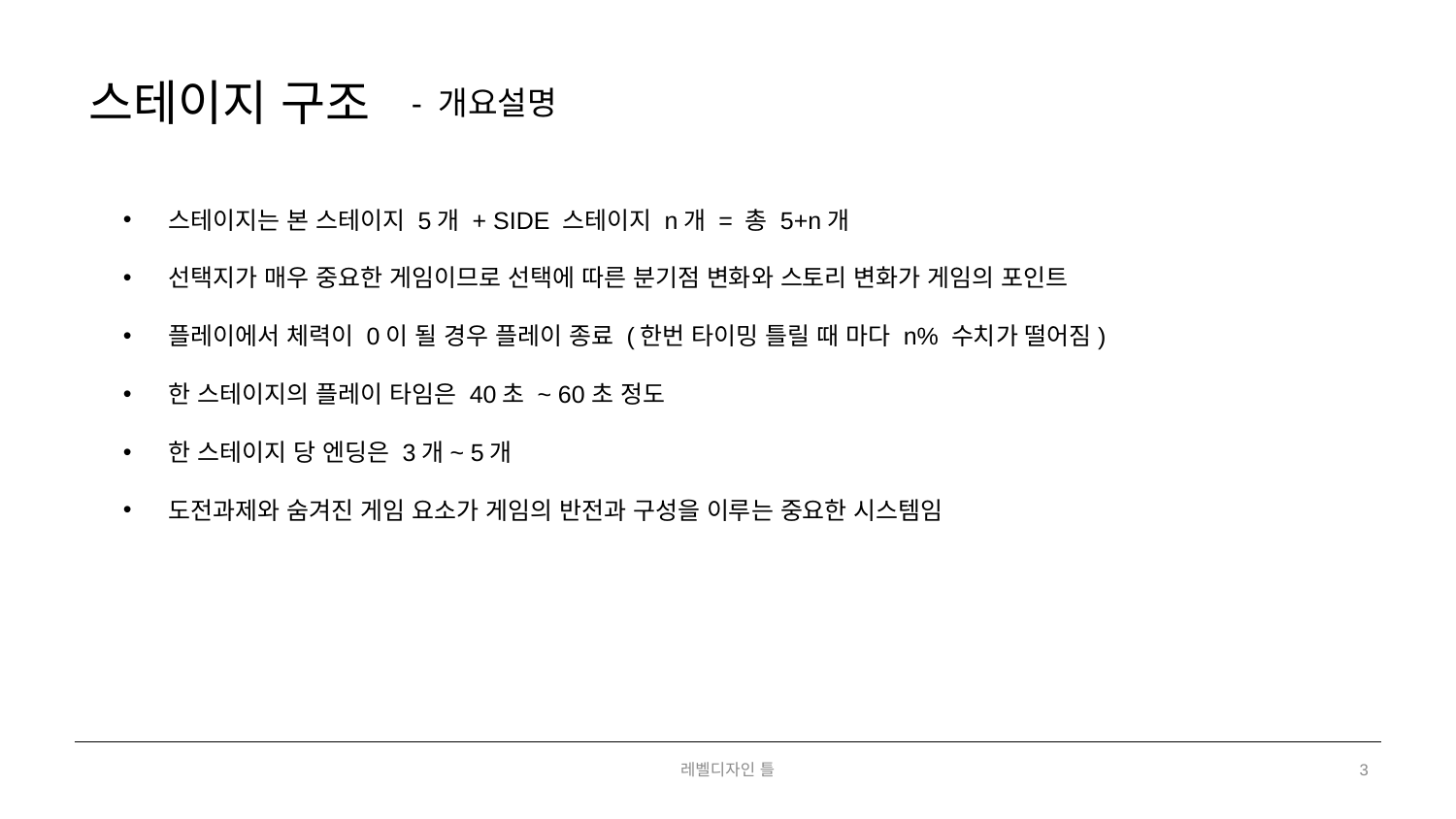

스테이지 구조
- 개요설명
스테이지는 본 스테이지 5개 + SIDE 스테이지 n개 = 총 5+n개
선택지가 매우 중요한 게임이므로 선택에 따른 분기점 변화와 스토리 변화가 게임의 포인트
플레이에서 체력이 0이 될 경우 플레이 종료 (한번 타이밍 틀릴 때 마다 n% 수치가 떨어짐)
한 스테이지의 플레이 타임은 40초 ~ 60초 정도
한 스테이지 당 엔딩은 3개~ 5개
도전과제와 숨겨진 게임 요소가 게임의 반전과 구성을 이루는 중요한 시스템임
레벨디자인 틀
3